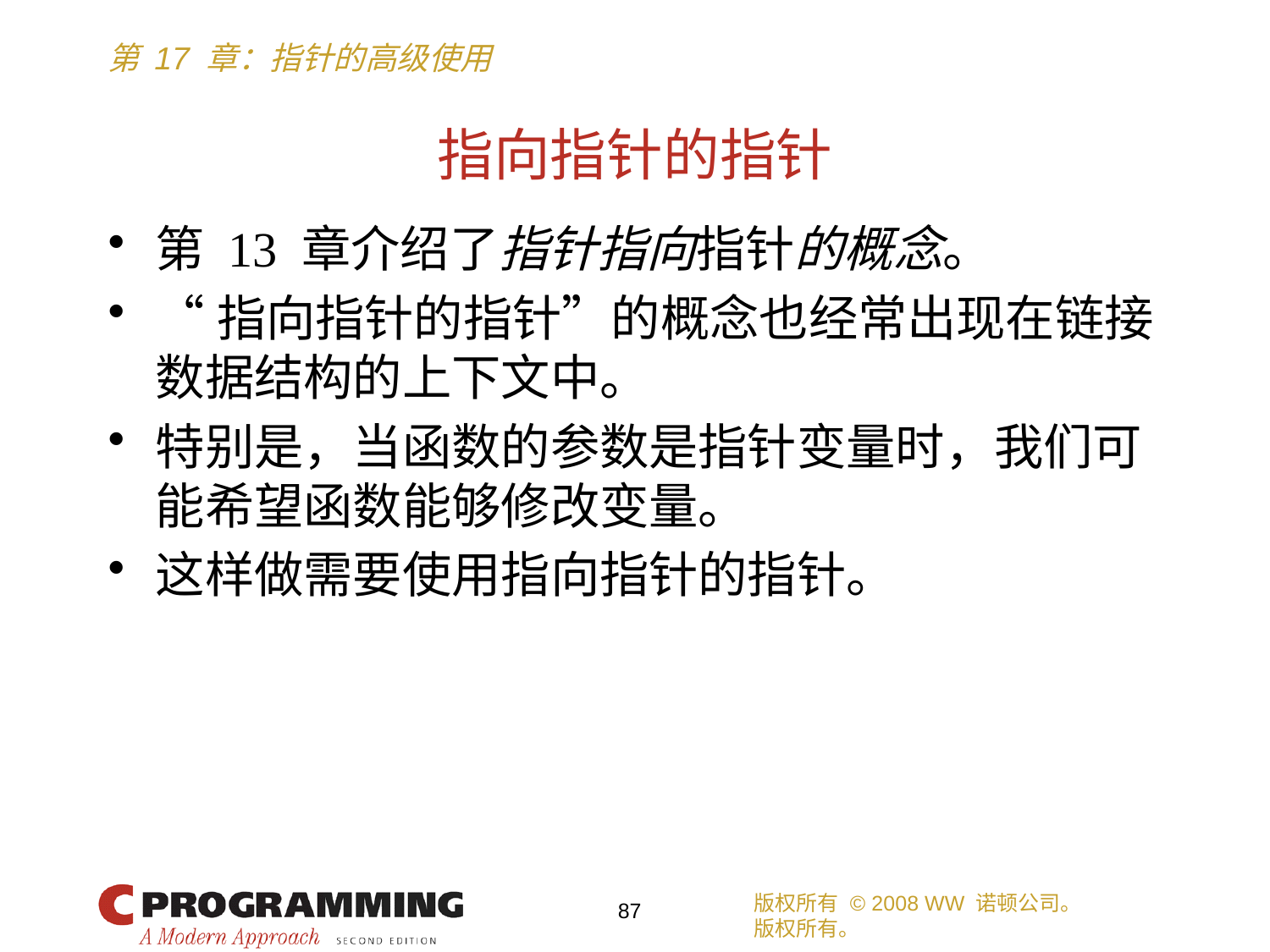

# 指向指针的指针
第 13 章介绍了指针指向指针的概念。
“指向指针的指针”的概念也经常出现在链接数据结构的上下文中。
特别是，当函数的参数是指针变量时，我们可能希望函数能够修改变量。
这样做需要使用指向指针的指针。
版权所有 © 2008 WW 诺顿公司。
版权所有。
87